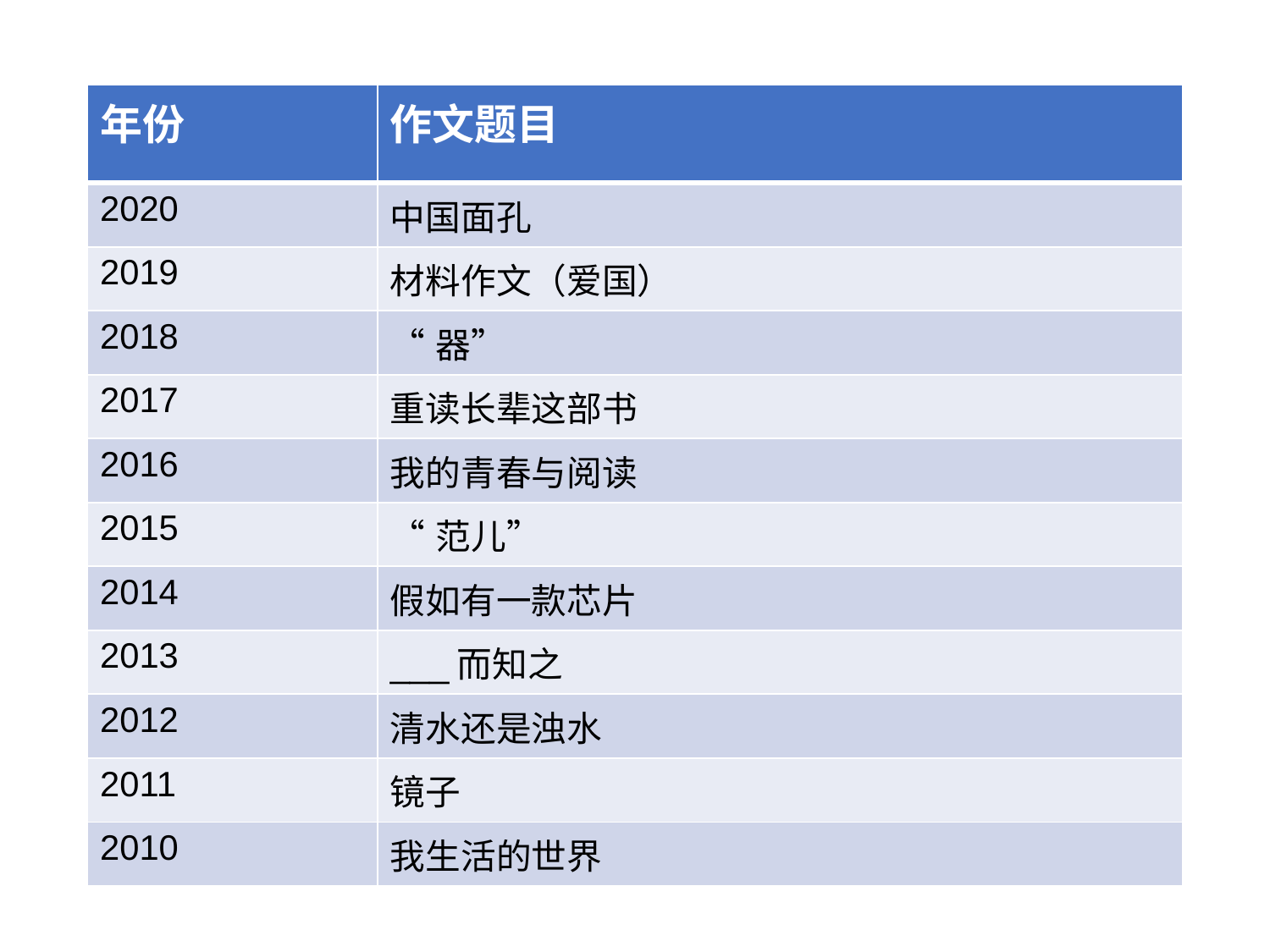

# 历年天津卷高考作文题目汇总
| 年份 | 作文题目 |
| --- | --- |
| 2020 | 中国面孔 |
| 2019 | 材料作文（爱国） |
| 2018 | “器” |
| 2017 | 重读长辈这部书 |
| 2016 | 我的青春与阅读 |
| 2015 | “范儿” |
| 2014 | 假如有一款芯片 |
| 2013 | \_\_\_而知之 |
| 2012 | 清水还是浊水 |
| 2011 | 镜子 |
| 2010 | 我生活的世界 |